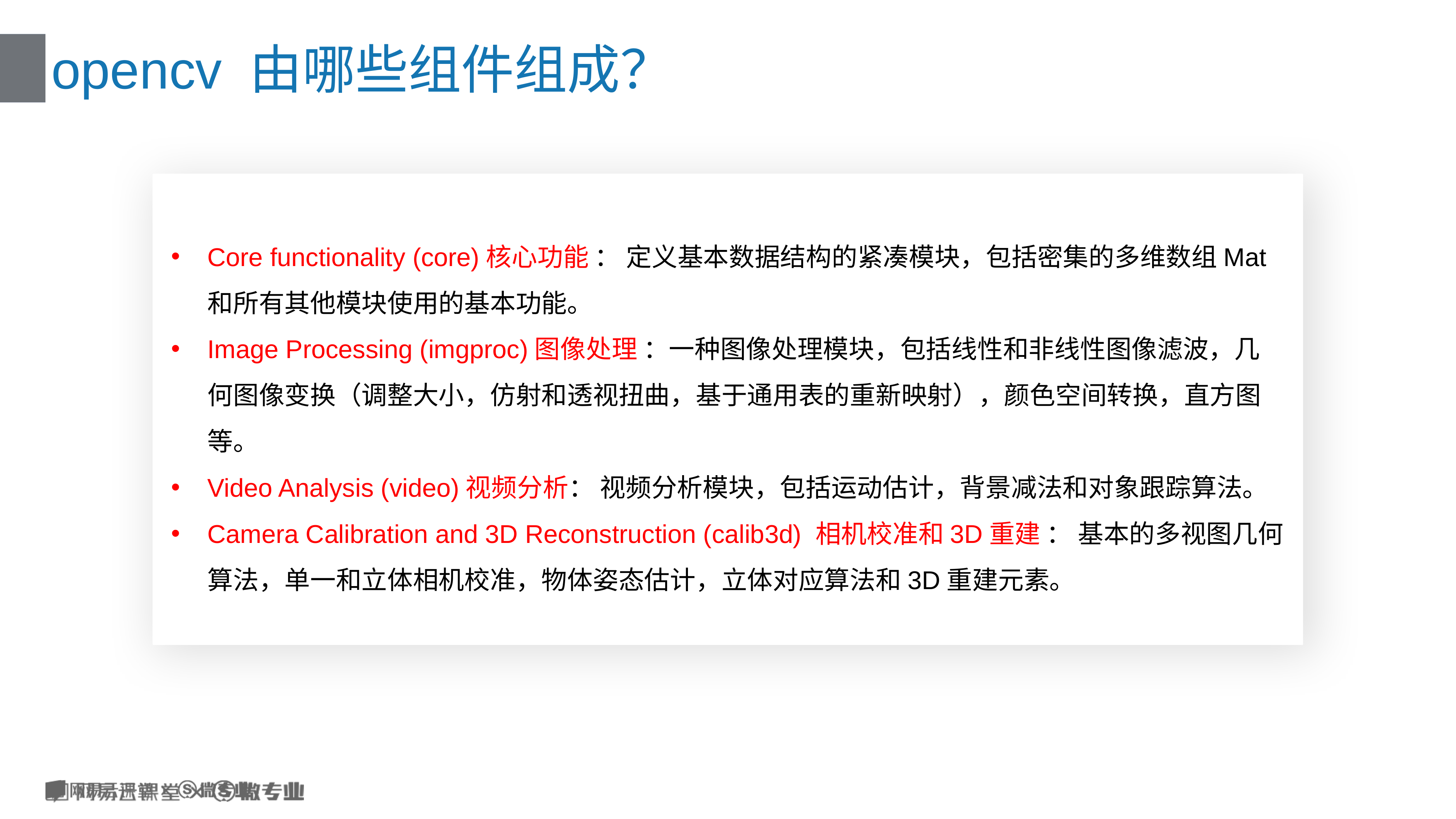

# opencv 由哪些组件组成？

Core functionality (core)核心功能 ： 定义基本数据结构的紧凑模块，包括密集的多维数组Mat和所有其他模块使用的基本功能。
Image Processing (imgproc)图像处理 ：一种图像处理模块，包括线性和非线性图像滤波，几何图像变换（调整大小，仿射和透视扭曲，基于通用表的重新映射），颜色空间转换，直方图等。
Video Analysis (video)视频分析： 视频分析模块，包括运动估计，背景减法和对象跟踪算法。
Camera Calibration and 3D Reconstruction (calib3d) 相机校准和3D重建 ： 基本的多视图几何算法，单一和立体相机校准，物体姿态估计，立体对应算法和3D重建元素。